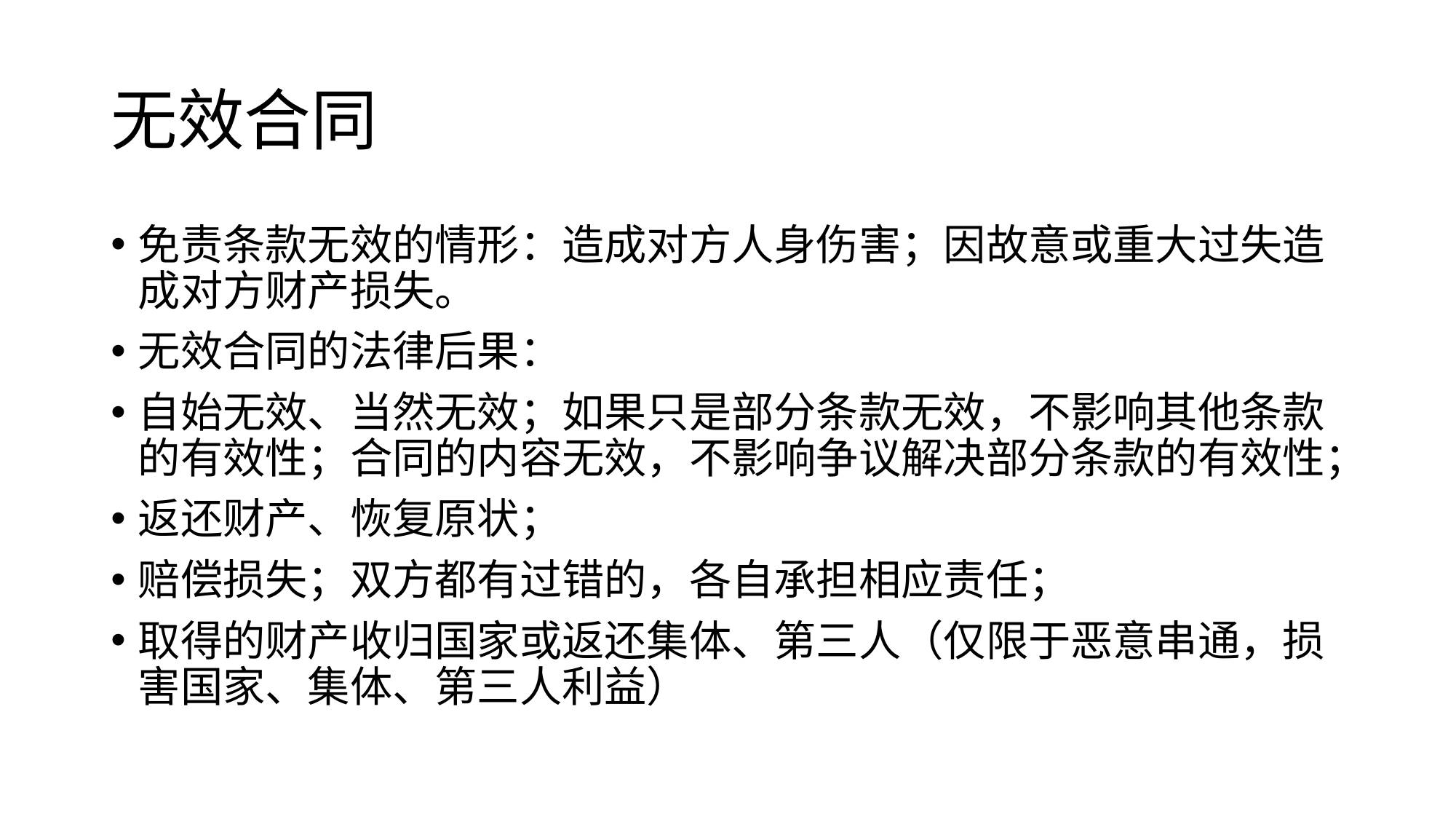

# 无效合同
免责条款无效的情形：造成对方人身伤害；因故意或重大过失造成对方财产损失。
无效合同的法律后果：
自始无效、当然无效；如果只是部分条款无效，不影响其他条款的有效性；合同的内容无效，不影响争议解决部分条款的有效性；
返还财产、恢复原状；
赔偿损失；双方都有过错的，各自承担相应责任；
取得的财产收归国家或返还集体、第三人（仅限于恶意串通，损害国家、集体、第三人利益）